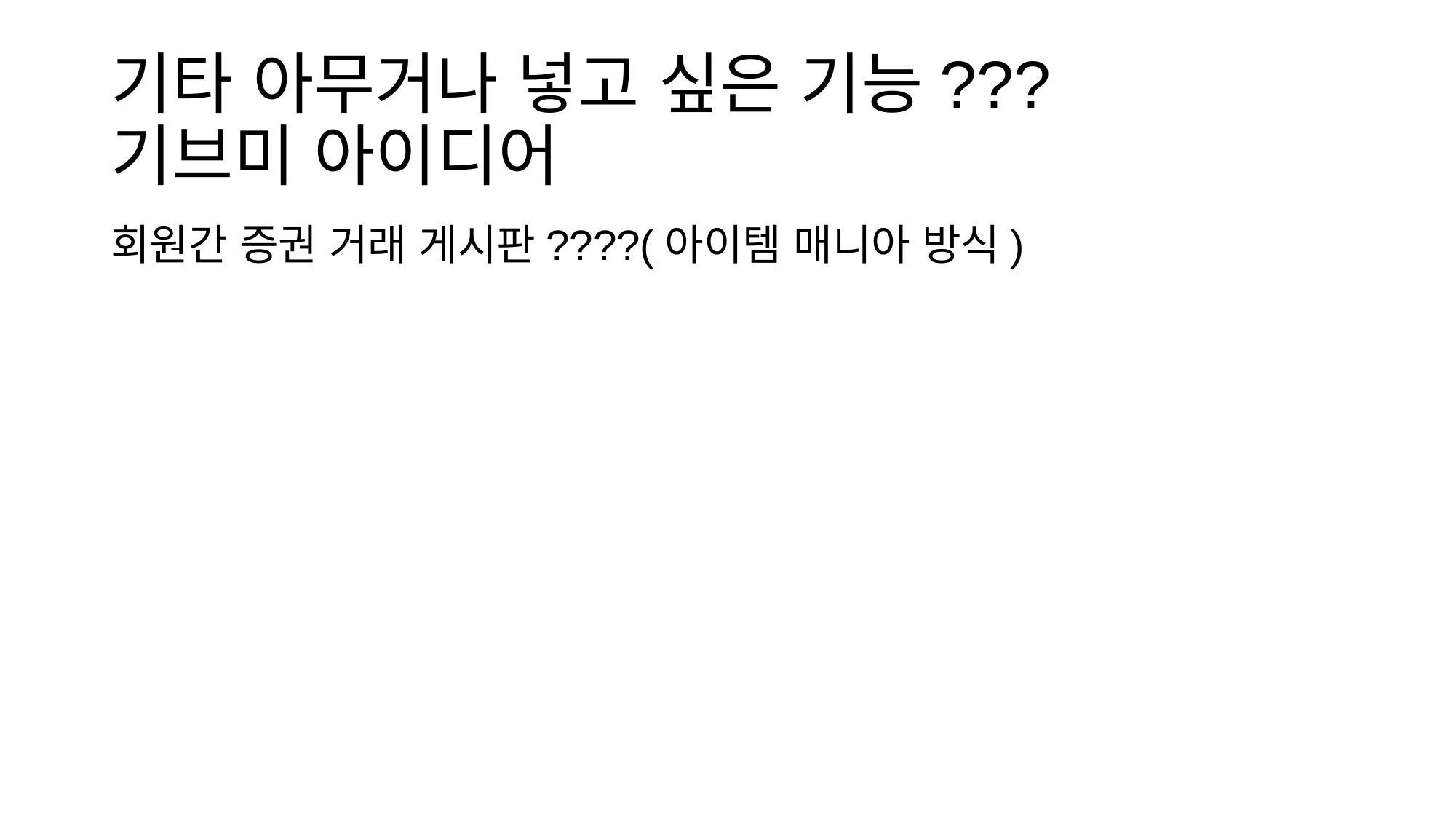

# 기타 아무거나 넣고 싶은 기능??? 기브미 아이디어
회원간 증권 거래 게시판????(아이템 매니아 방식)